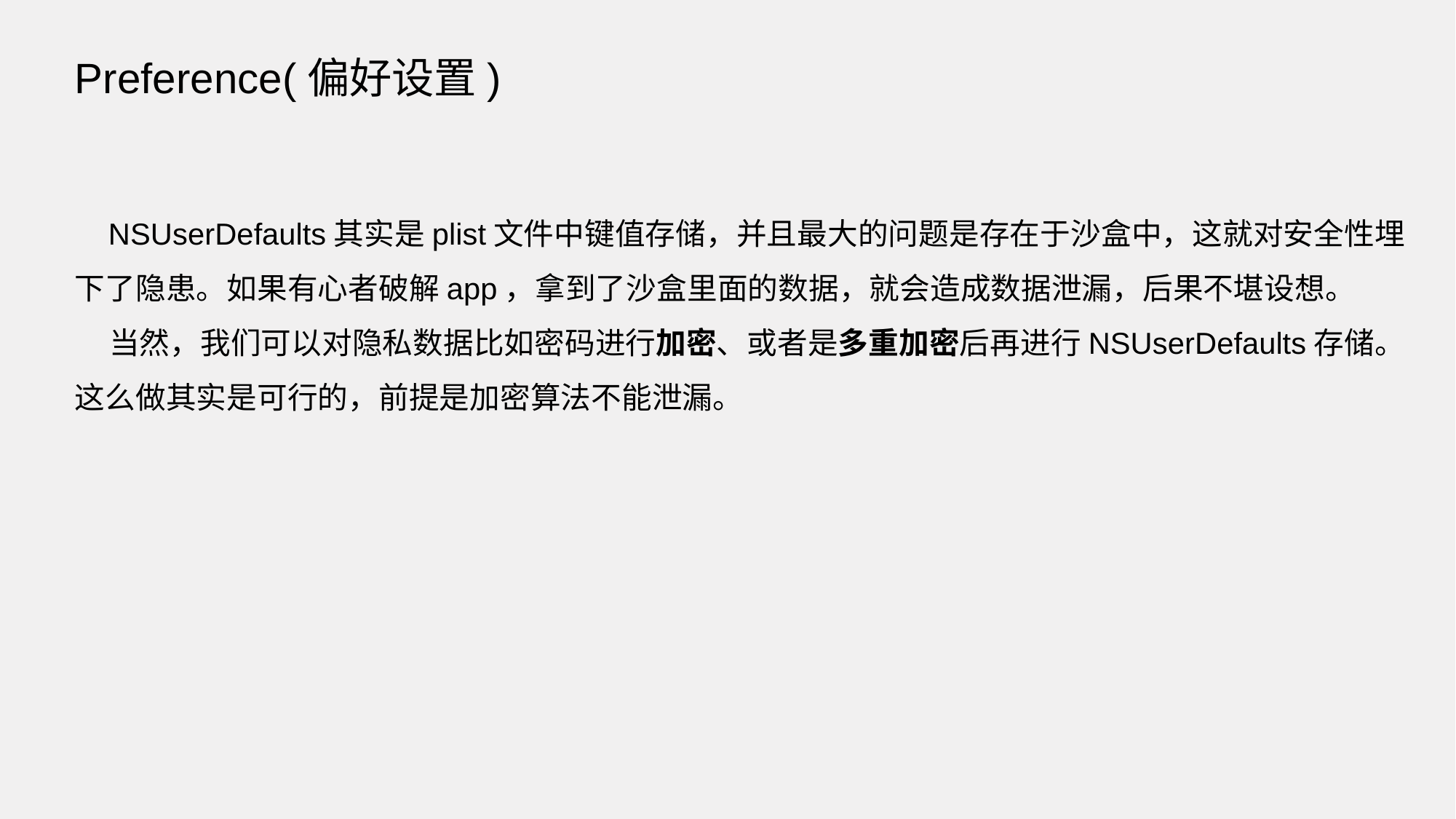

Preference(偏好设置)
    NSUserDefaults其实是plist文件中键值存储，并且最大的问题是存在于沙盒中，这就对安全性埋下了隐患。如果有心者破解app，拿到了沙盒里面的数据，就会造成数据泄漏，后果不堪设想。
    当然，我们可以对隐私数据比如密码进行加密、或者是多重加密后再进行NSUserDefaults存储。这么做其实是可行的，前提是加密算法不能泄漏。